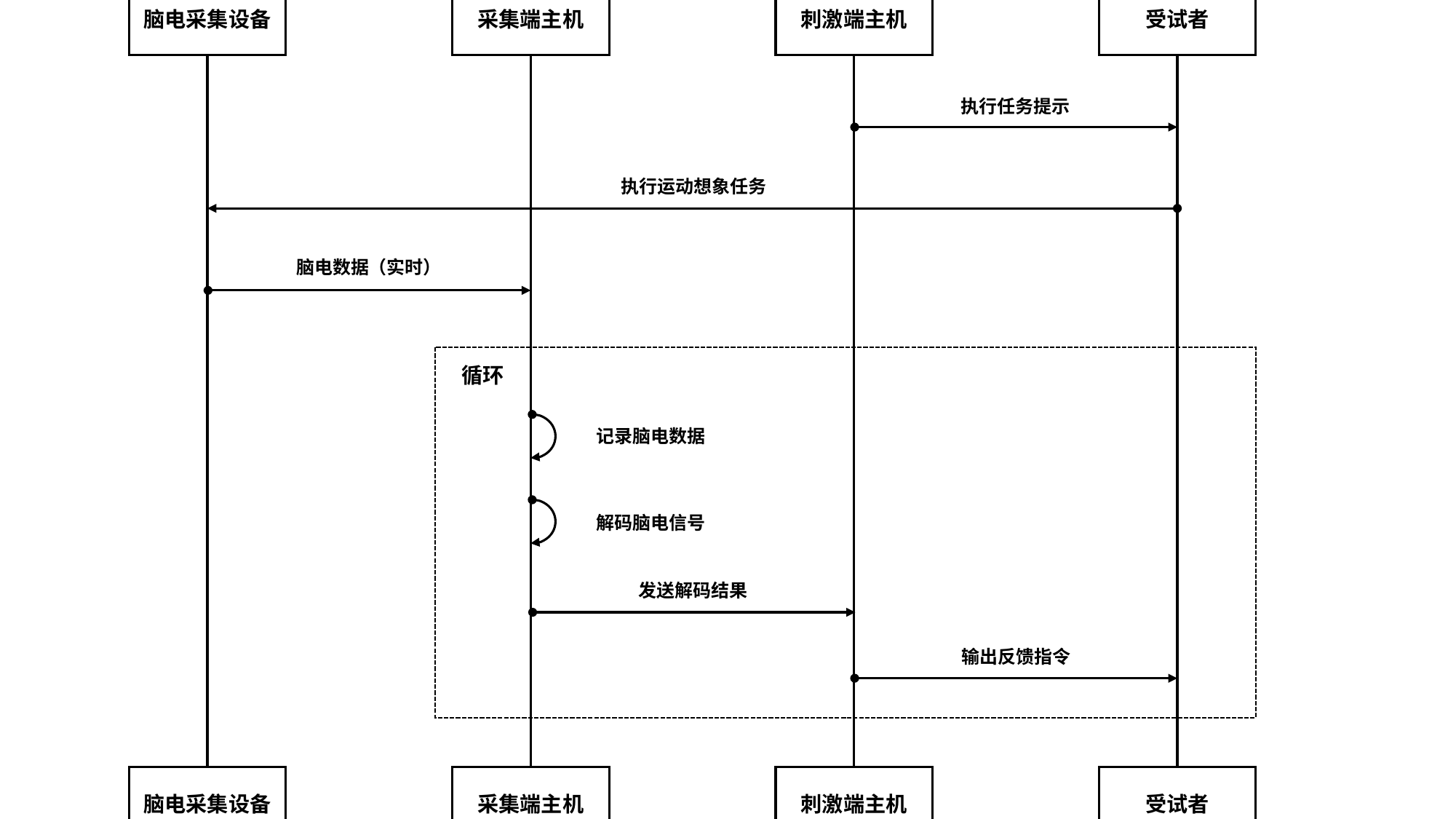

脑电采集设备
采集端主机
刺激端主机
受试者
执行任务提示
执行运动想象任务
脑电数据（实时）

循环

记录脑电数据

解码脑电信号
发送解码结果
输出反馈指令
脑电采集设备
采集端主机
刺激端主机
受试者